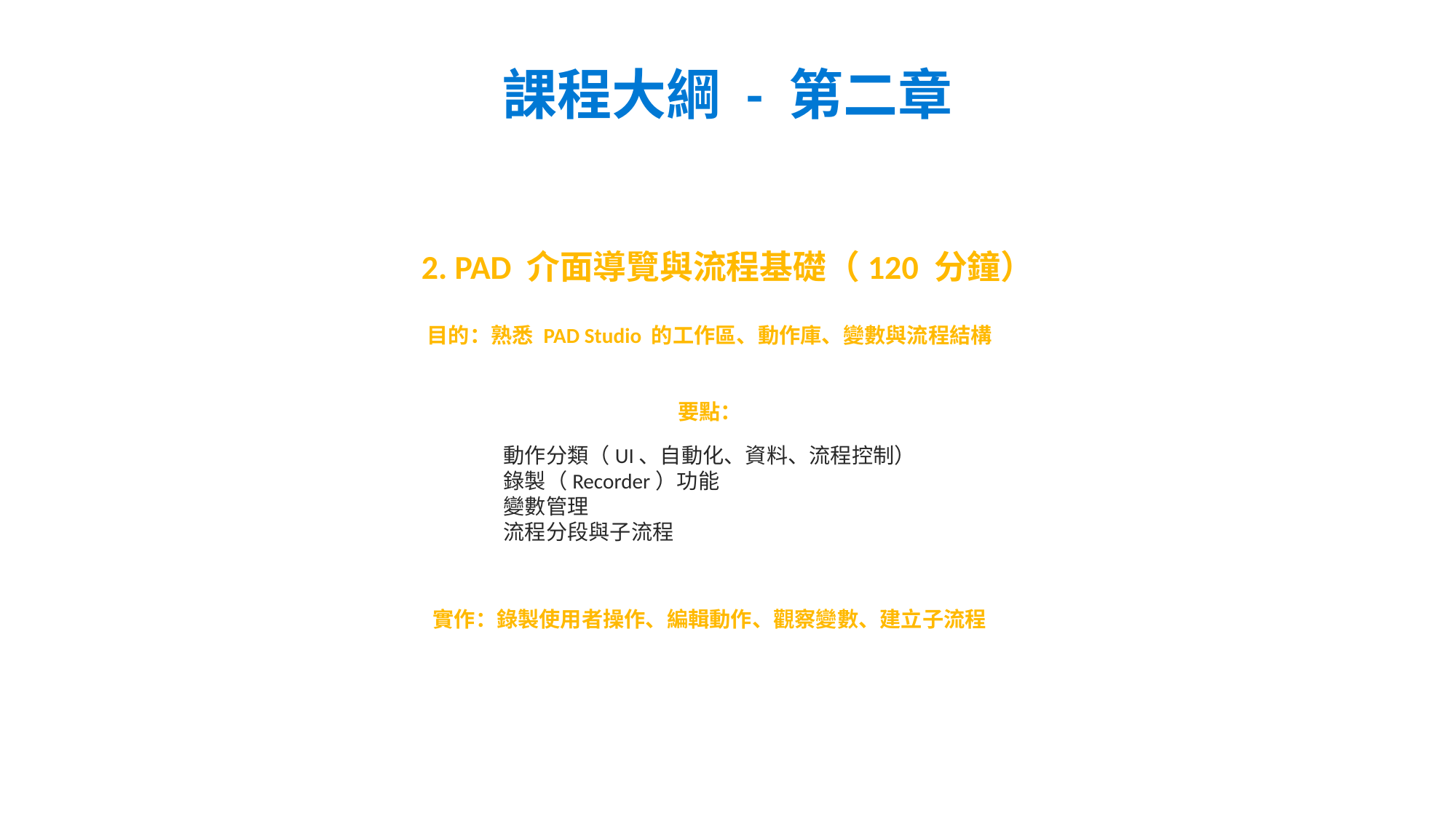

課程大綱 - 第二章
2. PAD 介面導覽與流程基礎（120 分鐘）
目的：熟悉 PAD Studio 的工作區、動作庫、變數與流程結構
要點：
動作分類（UI、自動化、資料、流程控制）
錄製（Recorder）功能
變數管理
流程分段與子流程
實作：錄製使用者操作、編輯動作、觀察變數、建立子流程